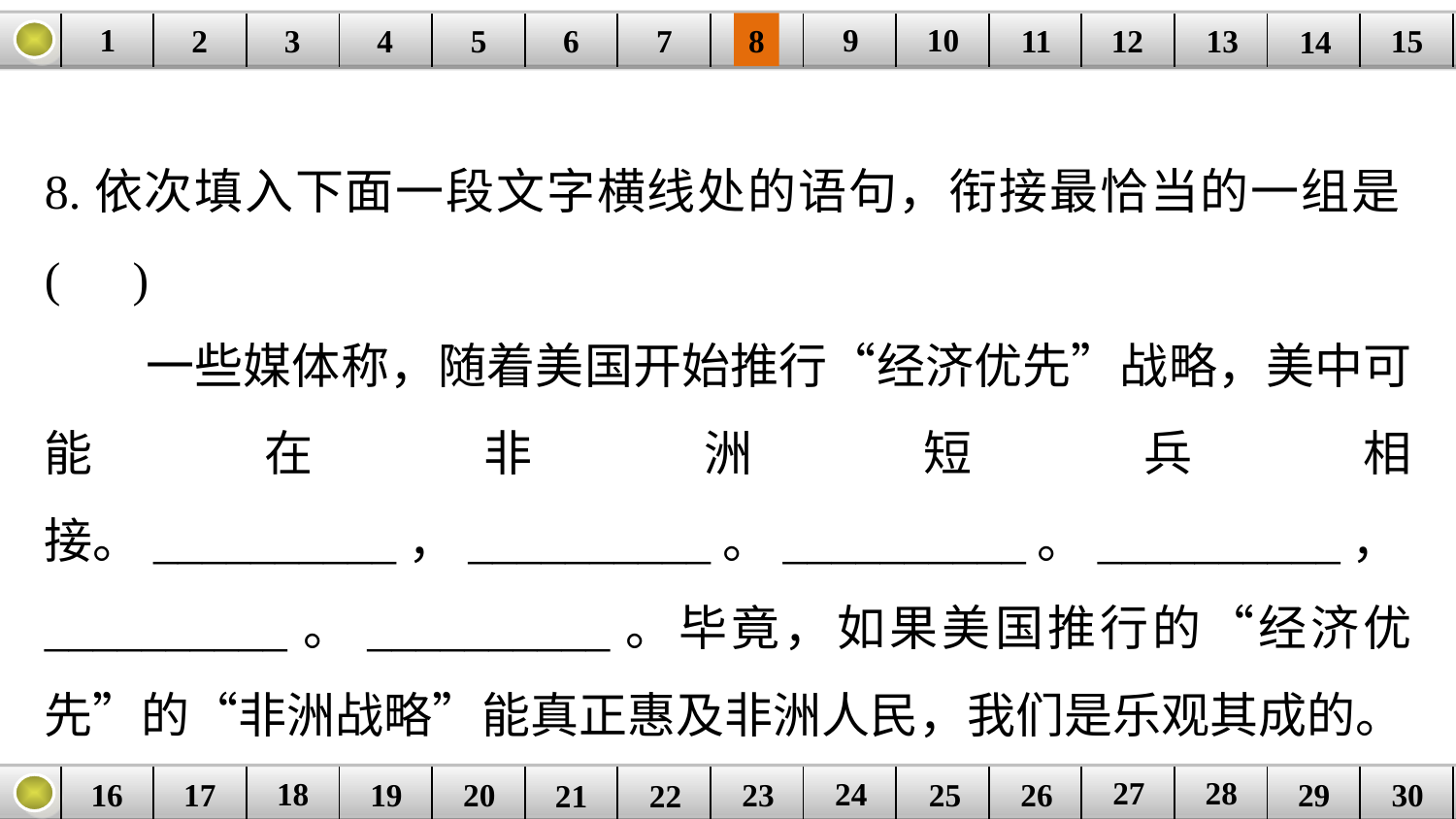

9
10
1
3
4
5
6
8
11
2
12
15
|  |  |  |  |  |  |  |  |  |  |  |  |  |  |  |
| --- | --- | --- | --- | --- | --- | --- | --- | --- | --- | --- | --- | --- | --- | --- |
7
13
14

8.依次填入下面一段文字横线处的语句，衔接最恰当的一组是(　)
        一些媒体称，随着美国开始推行“经济优先”战略，美中可能在非洲短兵相接。__________，__________。__________。__________，__________。__________。毕竟，如果美国推行的“经济优先”的“非洲战略”能真正惠及非洲人民，我们是乐观其成的。

27
28
18
24
16
25
26
30
|  |  |  |  |  |  |  |  |  |  |  |  |  |  |  |
| --- | --- | --- | --- | --- | --- | --- | --- | --- | --- | --- | --- | --- | --- | --- |
23
17
19
20
29
21
22